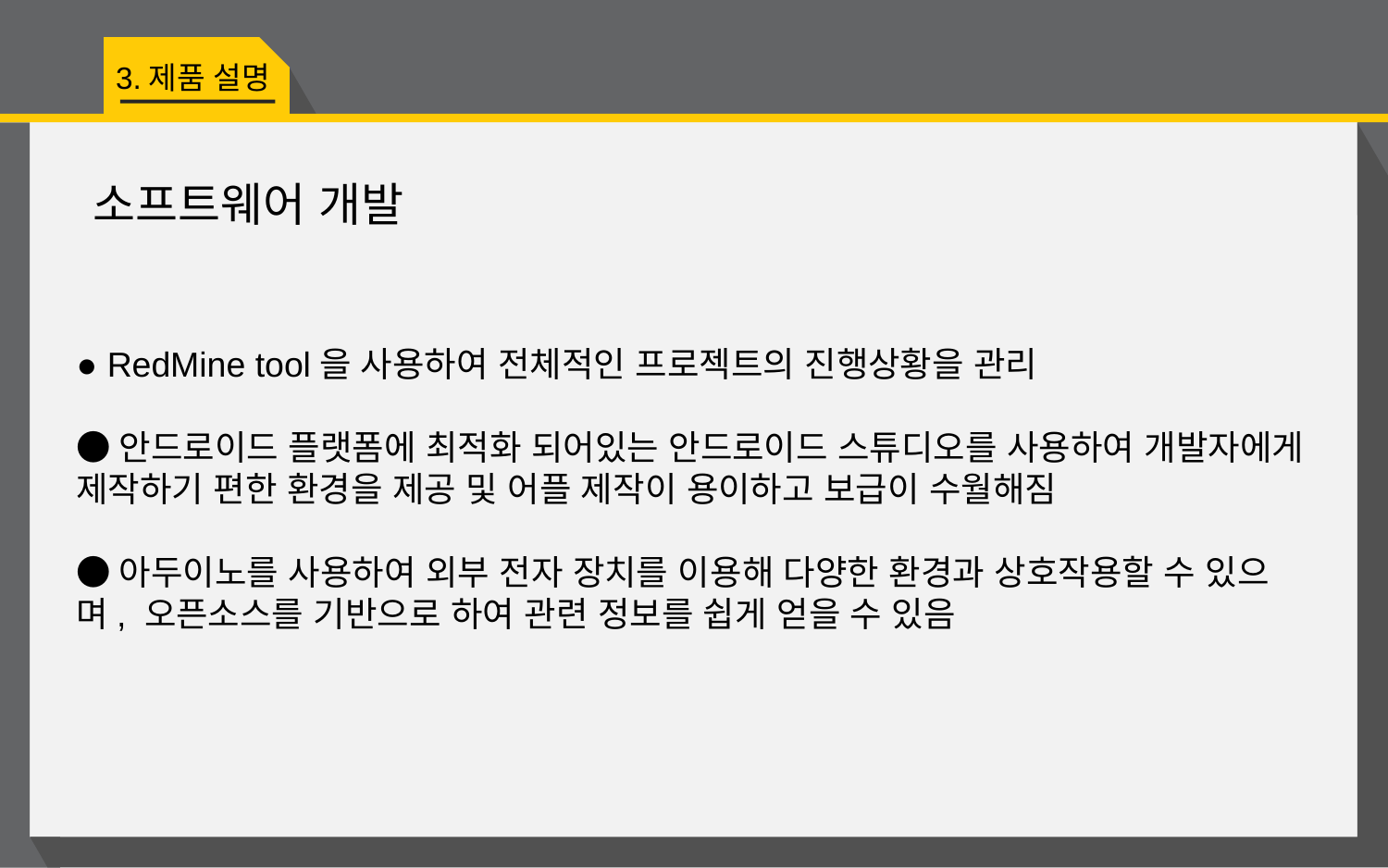

3.제품 설명
소프트웨어 개발
● RedMine tool을 사용하여 전체적인 프로젝트의 진행상황을 관리

●안드로이드 플랫폼에 최적화 되어있는 안드로이드 스튜디오를 사용하여 개발자에게 제작하기 편한 환경을 제공 및 어플 제작이 용이하고 보급이 수월해짐

●아두이노를 사용하여 외부 전자 장치를 이용해 다양한 환경과 상호작용할 수 있으며, 오픈소스를 기반으로 하여 관련 정보를 쉽게 얻을 수 있음